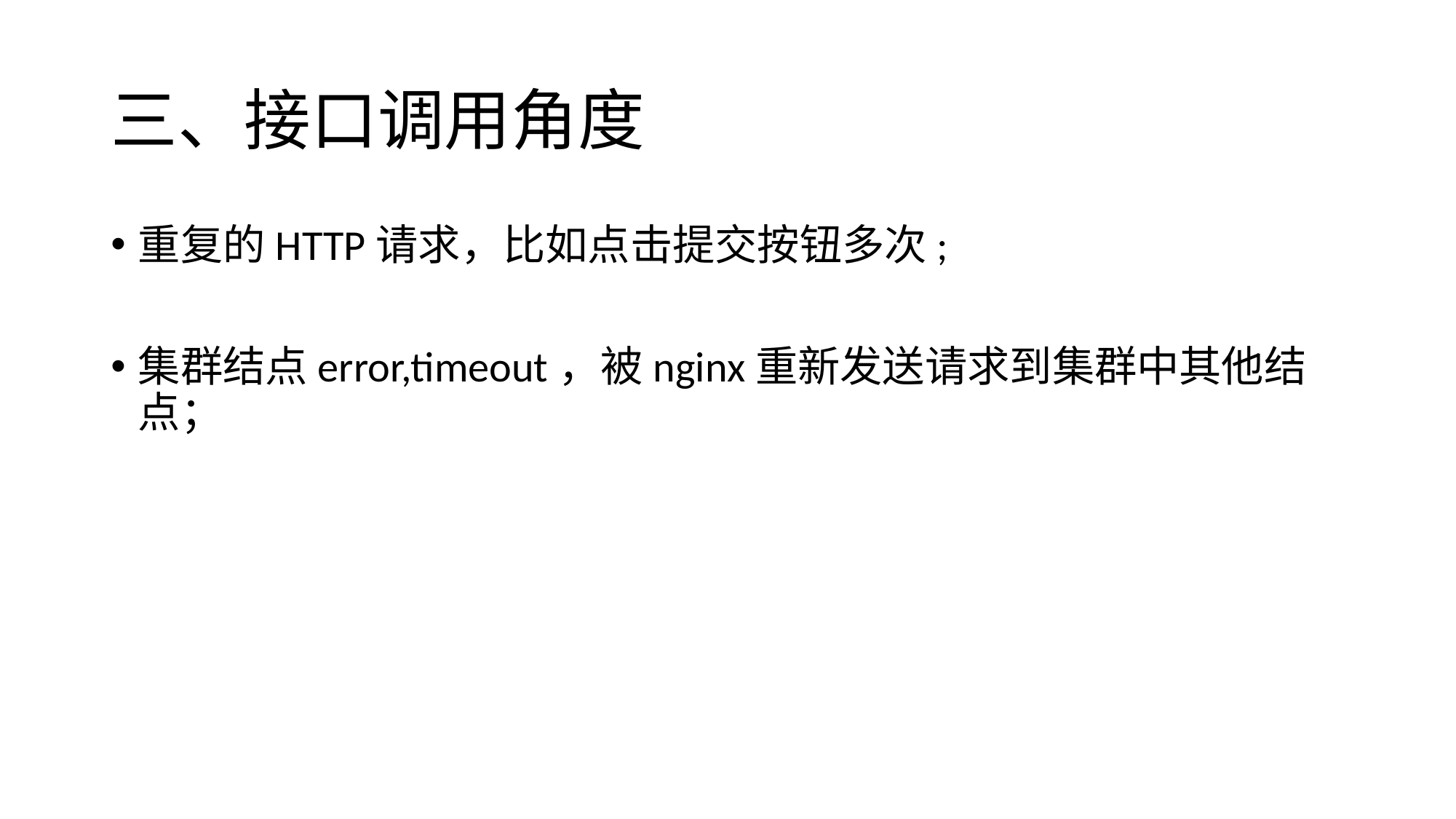

# 三、接口调用角度
重复的HTTP请求，比如点击提交按钮多次;

集群结点error,timeout，被nginx重新发送请求到集群中其他结点；